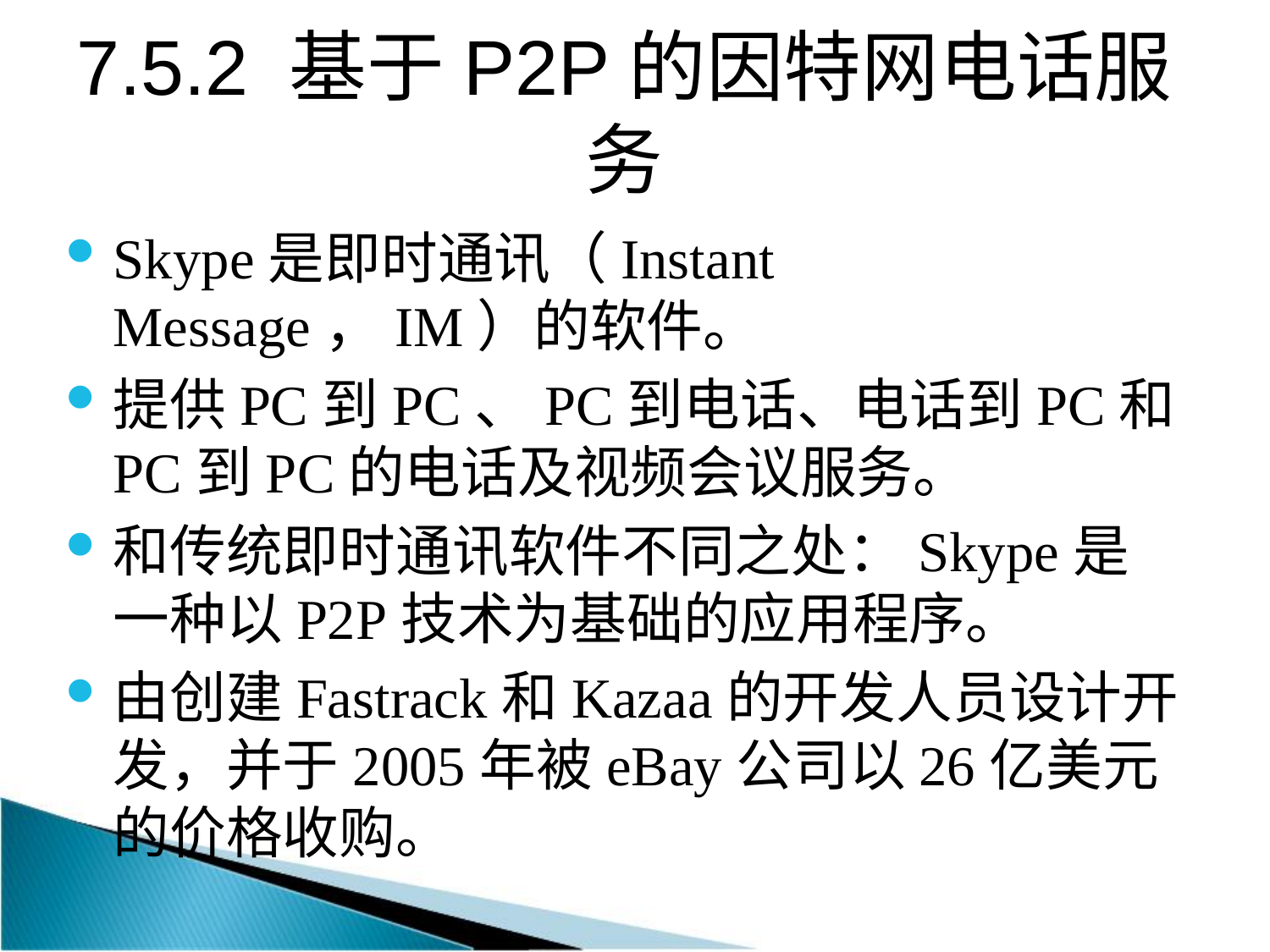

# 7.5.2 基于P2P的因特网电话服务
Skype是即时通讯（Instant Message，IM）的软件。
提供PC到PC、PC到电话、电话到PC和PC到PC的电话及视频会议服务。
和传统即时通讯软件不同之处：Skype是一种以P2P技术为基础的应用程序。
由创建Fastrack和Kazaa的开发人员设计开发，并于2005年被eBay公司以26亿美元的价格收购。